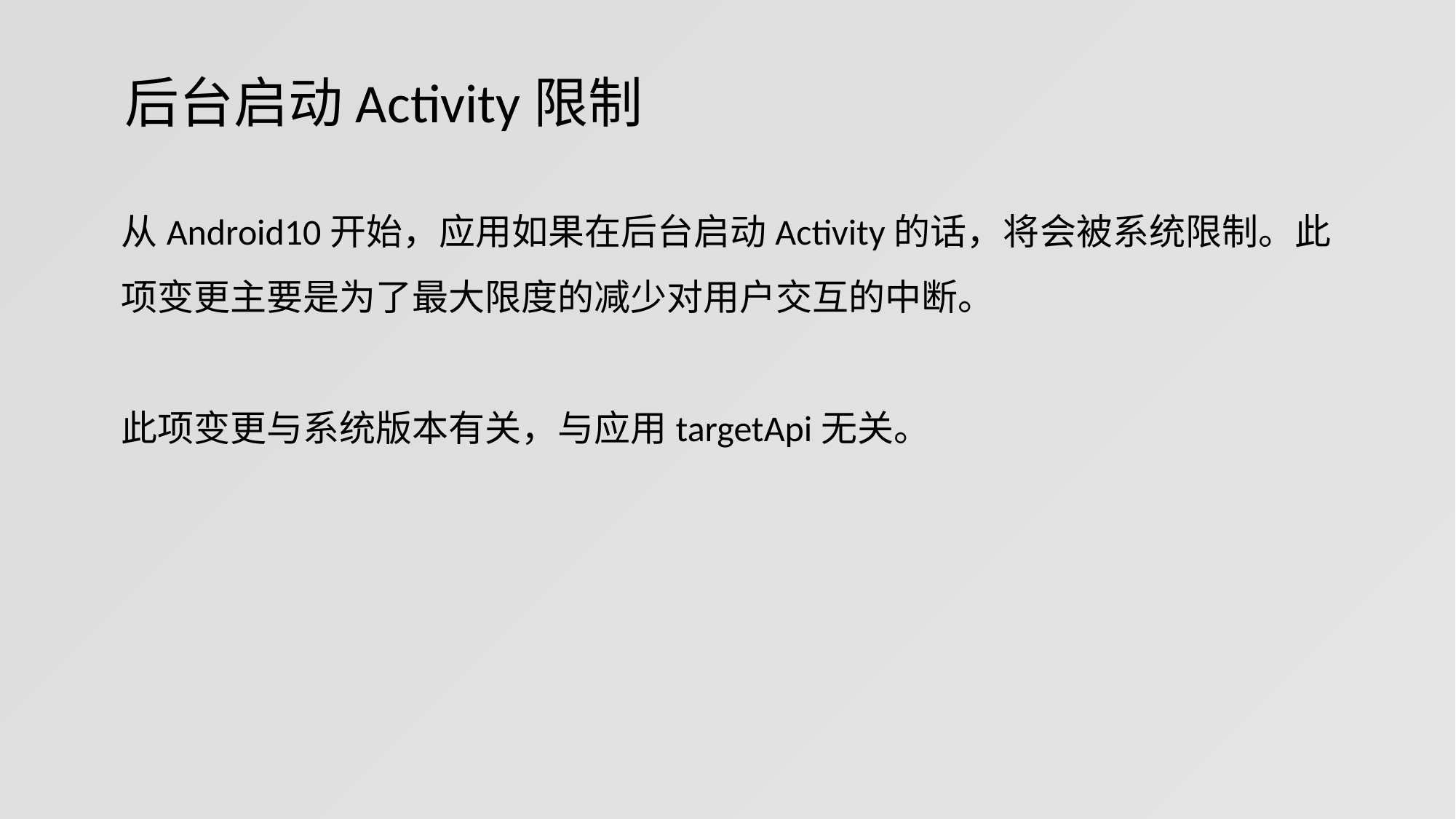

# 后台启动Activity限制
从Android10开始，应用如果在后台启动Activity的话，将会被系统限制。此项变更主要是为了最大限度的减少对用户交互的中断。

此项变更与系统版本有关，与应用targetApi无关。